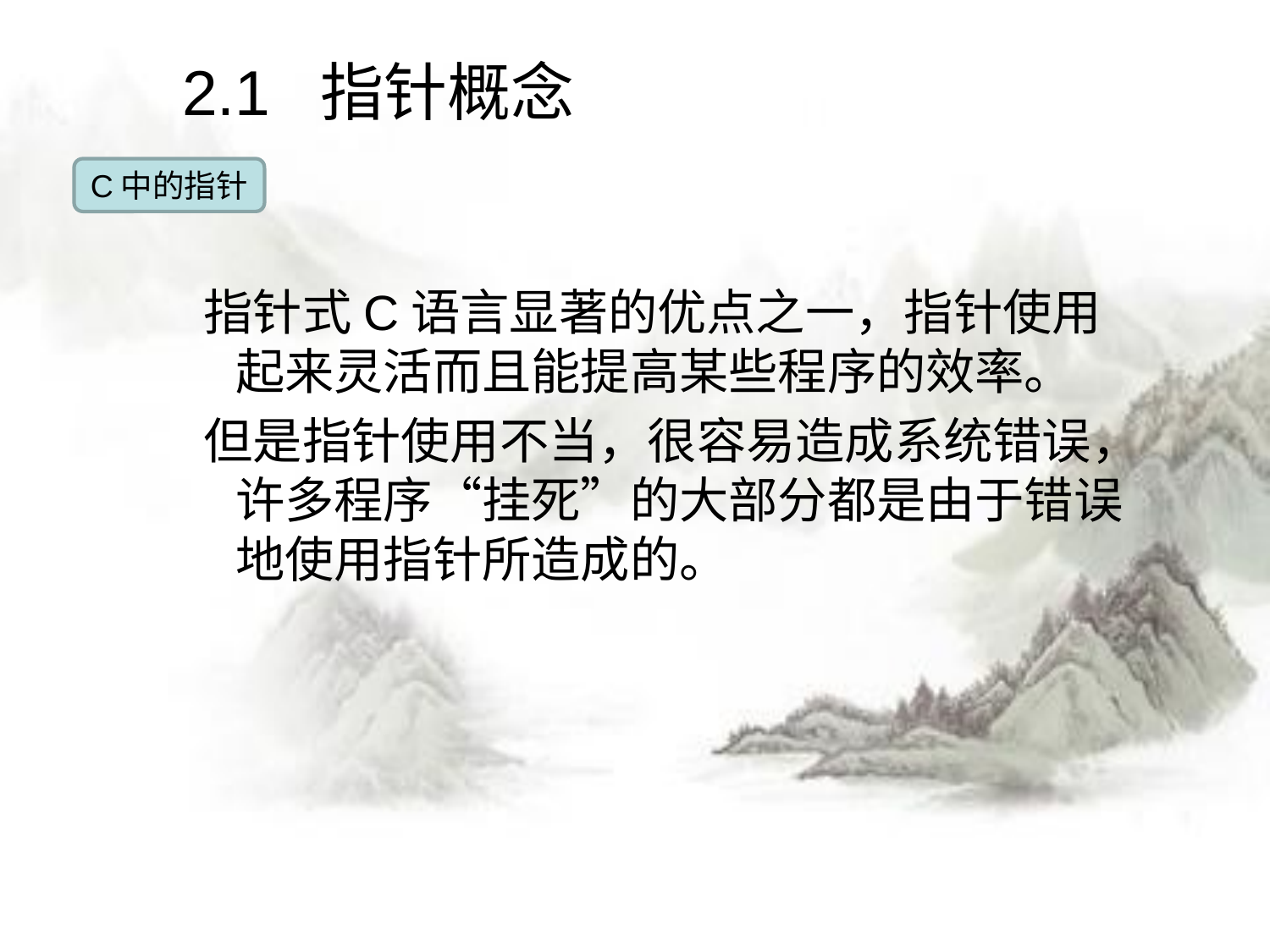

# 2.1  指针概念
C中的指针
指针式C语言显著的优点之一，指针使用起来灵活而且能提高某些程序的效率。
但是指针使用不当，很容易造成系统错误，许多程序“挂死”的大部分都是由于错误地使用指针所造成的。